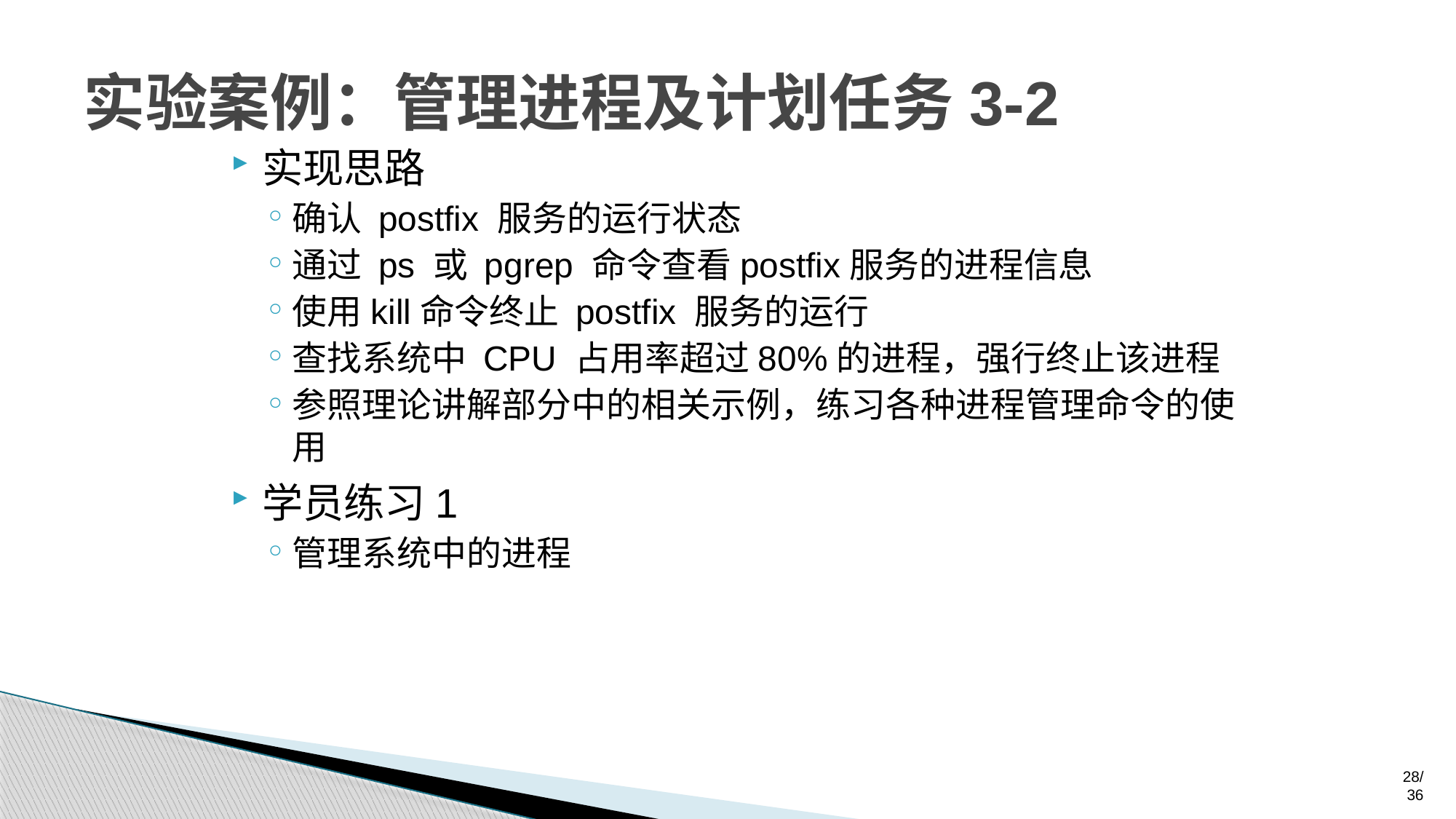

# 实验案例：管理进程及计划任务3-2
实现思路
确认 postfix 服务的运行状态
通过 ps 或 pgrep 命令查看postfix服务的进程信息
使用kill命令终止 postfix 服务的运行
查找系统中 CPU 占用率超过80%的进程，强行终止该进程
参照理论讲解部分中的相关示例，练习各种进程管理命令的使用
学员练习1
管理系统中的进程
28/36